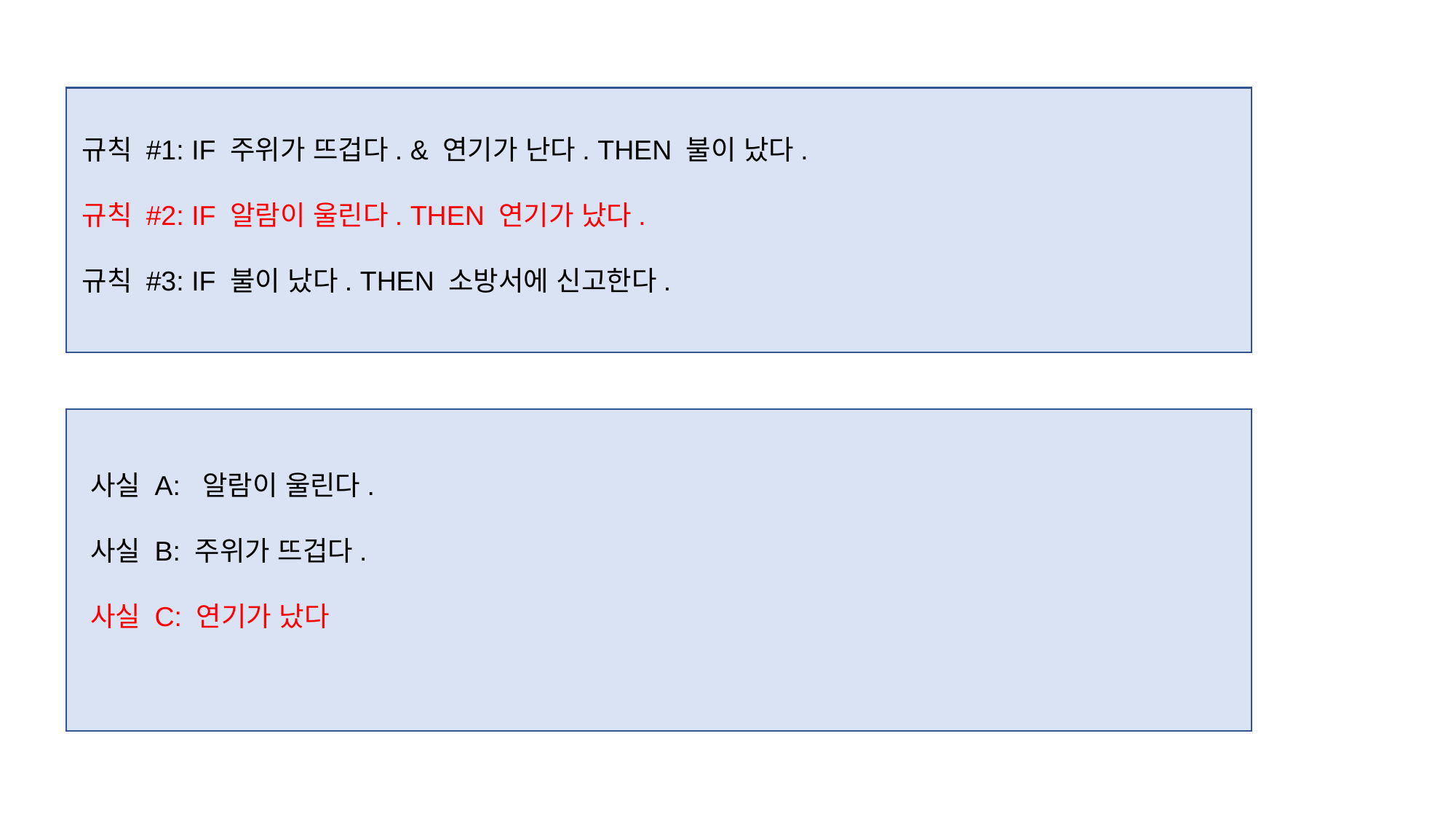

규칙 #1: IF 주위가 뜨겁다. & 연기가 난다. THEN 불이 났다.

규칙 #2: IF 알람이 울린다. THEN 연기가 났다.

규칙 #3: IF 불이 났다. THEN 소방서에 신고한다.

사실 A:  알람이 울린다.

사실 B: 주위가 뜨겁다.

사실 C: 연기가 났다